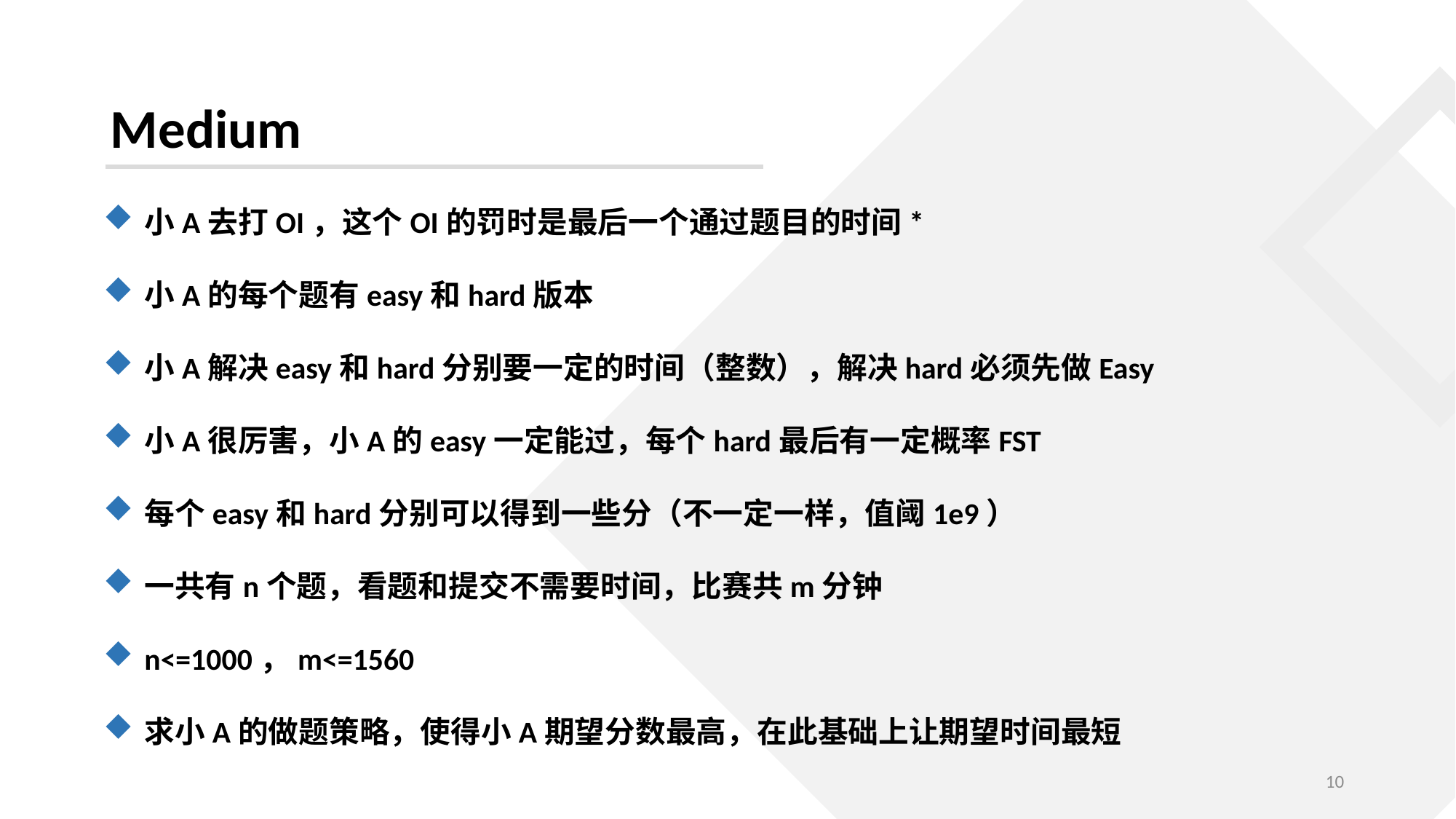

Medium
小A去打OI，这个OI的罚时是最后一个通过题目的时间*

小A的每个题有easy和hard版本

小A解决easy和hard分别要一定的时间（整数），解决hard必须先做Easy

小A很厉害，小A的easy一定能过，每个hard最后有一定概率FST

每个easy和hard分别可以得到一些分（不一定一样，值阈1e9）

一共有n个题，看题和提交不需要时间，比赛共m分钟

n<=1000，m<=1560

求小A的做题策略，使得小A期望分数最高，在此基础上让期望时间最短

10